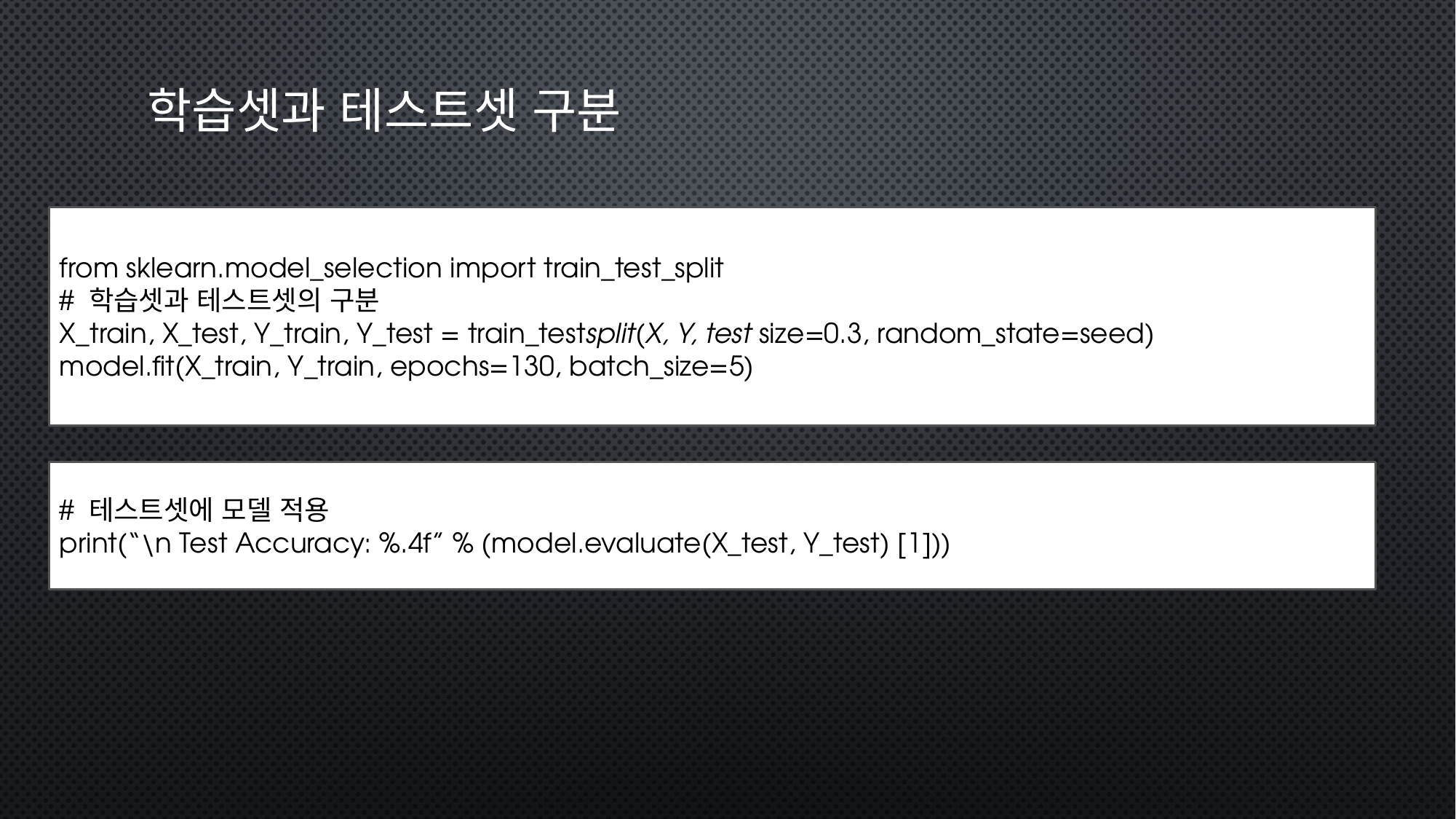

# 학습셋과 테스트셋 구분
from sklearn.model_selection import train_test_split
# 학습셋과 테스트셋의 구분
X_train, X_test, Y_train, Y_test = train_testsplit(X, Y, test size=0.3, random_state=seed)
model.fit(X_train, Y_train, epochs=130, batch_size=5)
# 테스트셋에 모델 적용
print(“\n Test Accuracy: %.4f” % (model.evaluate(X_test, Y_test) [1]))